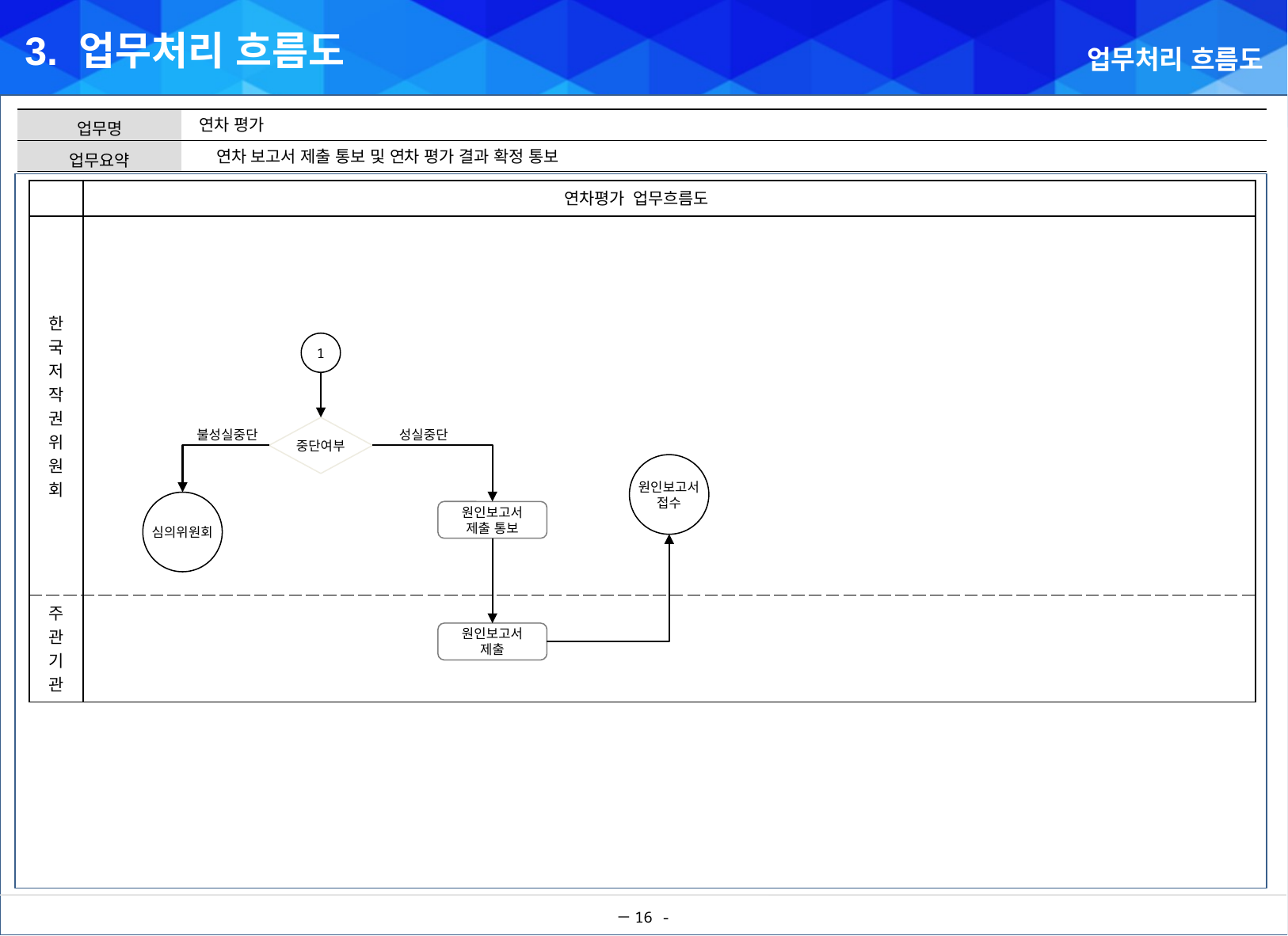

3. 업무처리 흐름도
업무처리 흐름도
연차 평가
연차 보고서 제출 통보 및 연차 평가 결과 확정 통보
|  |  |
| --- | --- |
| 한 국 저 작 권 위 원 회 |  |
| 주 관 기 관 |  |
연차평가  업무흐름도
1
중단여부
불성실중단
성실중단
원인보고서
접수
심의위원회
원인보고서
제출 통보
원인보고서
제출